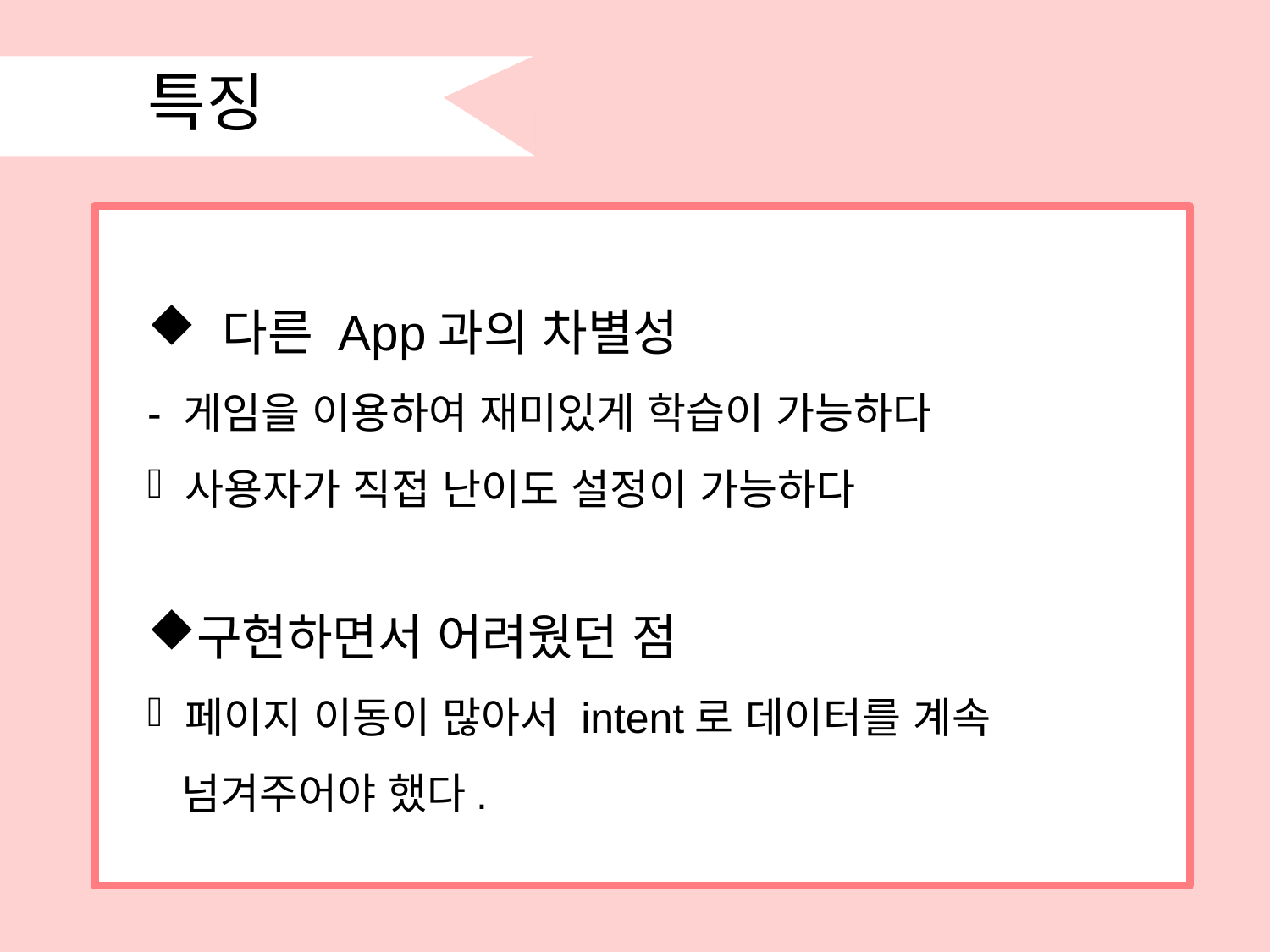

특징

 다른 App과의 차별성
- 게임을 이용하여 재미있게 학습이 가능하다
 사용자가 직접 난이도 설정이 가능하다

구현하면서 어려웠던 점
 페이지 이동이 많아서 intent로 데이터를 계속
  넘겨주어야 했다.